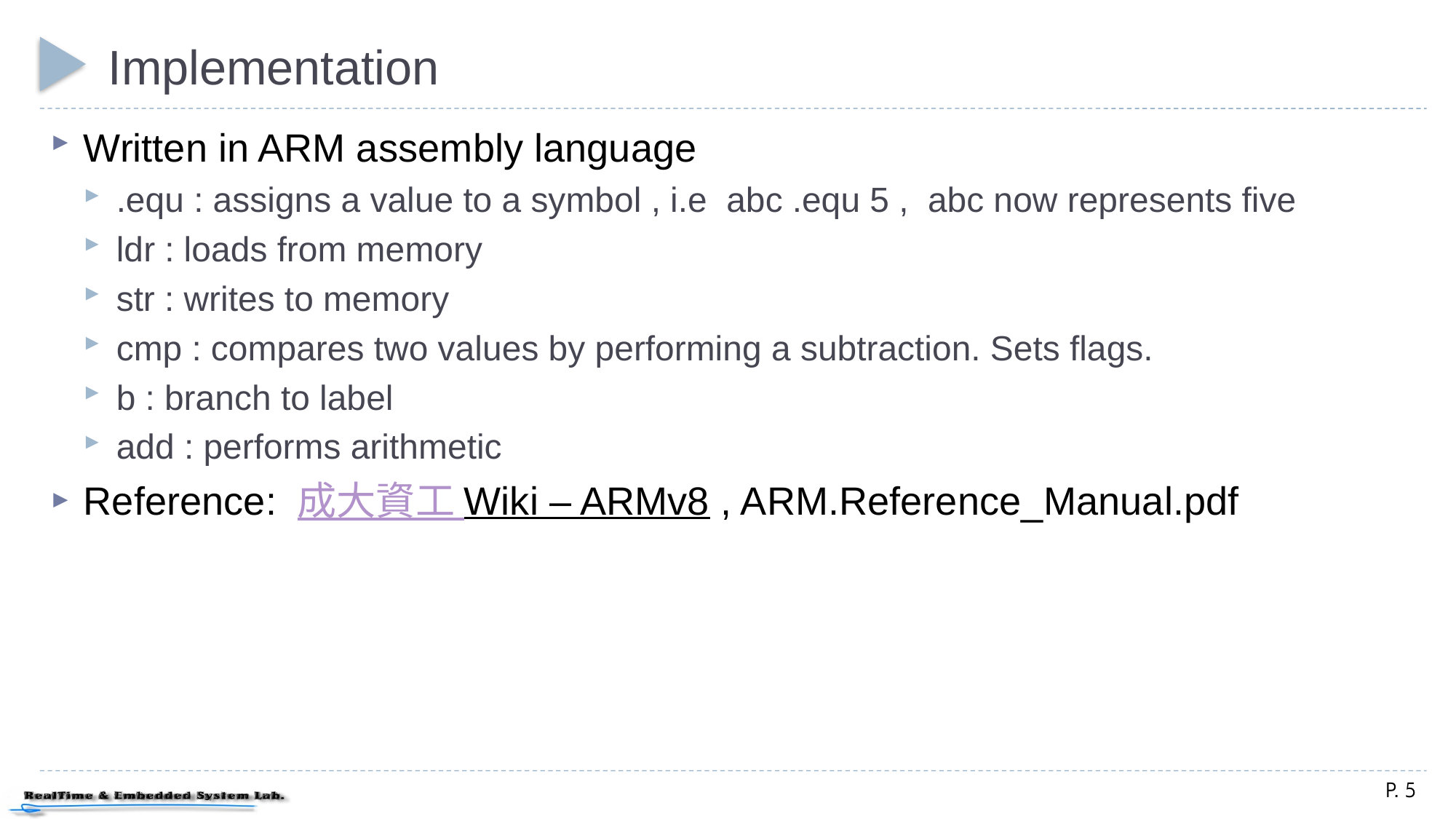

# Implementation
Written in ARM assembly language
.equ : assigns a value to a symbol , i.e  abc .equ 5 ,  abc now represents five
ldr : loads from memory
str : writes to memory
cmp : compares two values by performing a subtraction. Sets flags.
b : branch to label
add : performs arithmetic
Reference: 成大資工 Wiki – ARMv8 , ARM.Reference_Manual.pdf